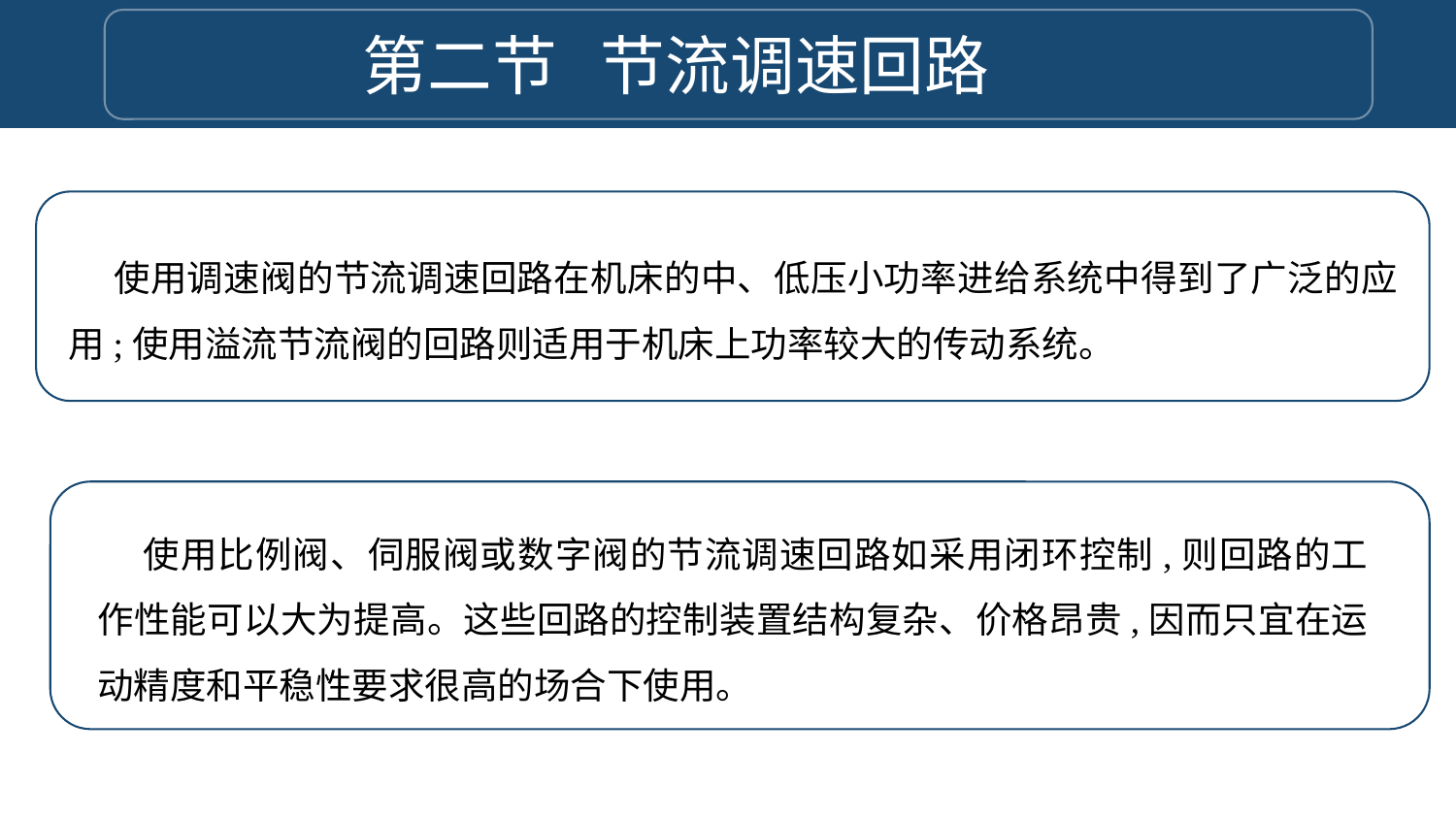

第二节   节流调速回路

使用调速阀的节流调速回路在机床的中、低压小功率进给系统中得到了广泛的应用;使用溢流节流阀的回路则适用于机床上功率较大的传动系统。

使用比例阀、伺服阀或数字阀的节流调速回路如采用闭环控制,则回路的工作性能可以大为提高。这些回路的控制装置结构复杂、价格昂贵,因而只宜在运动精度和平稳性要求很高的场合下使用。